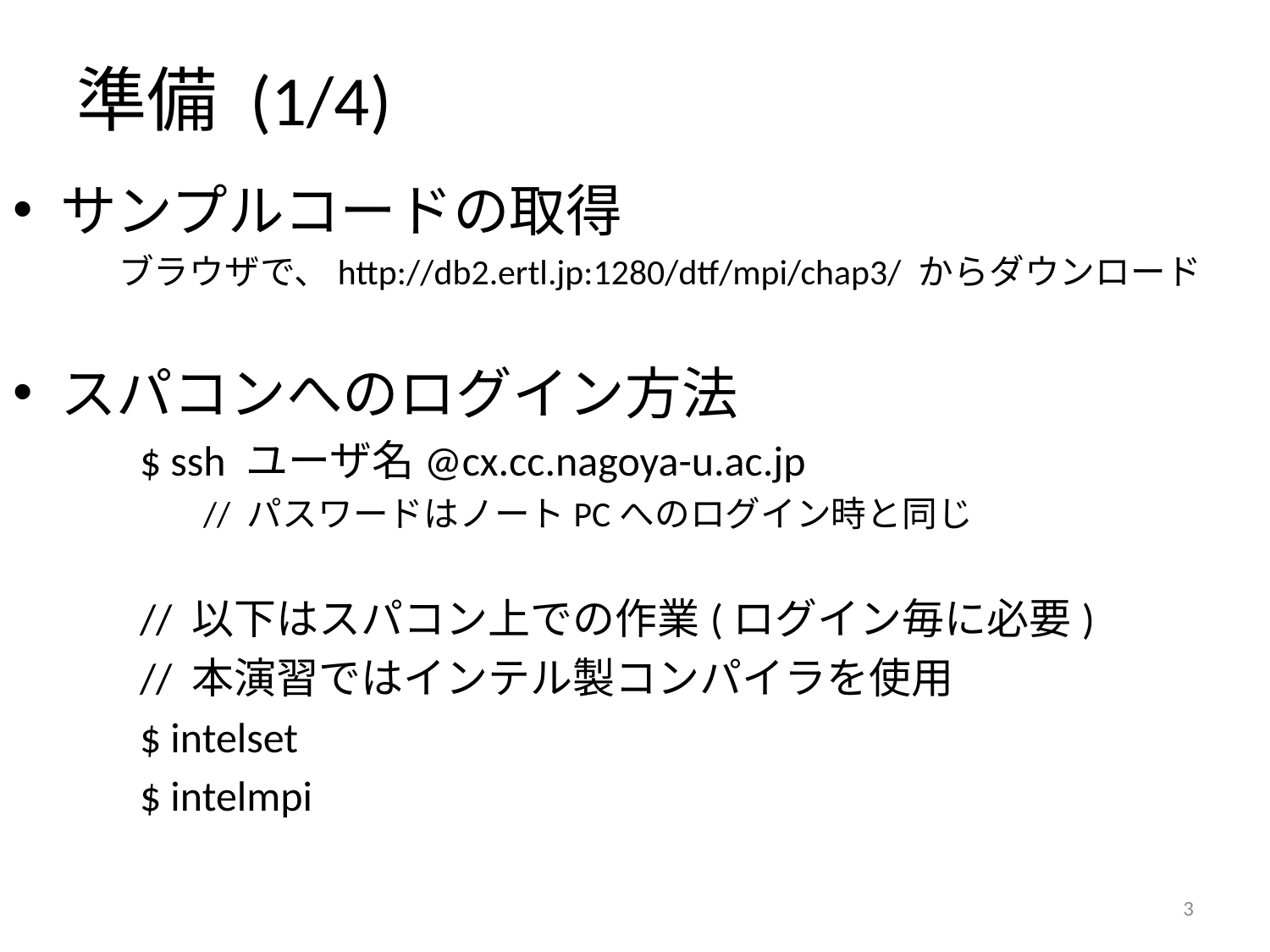

# 準備 (1/4)
サンプルコードの取得
　　　ブラウザで、http://db2.ertl.jp:1280/dtf/mpi/chap3/ からダウンロード

スパコンへのログイン方法
$ ssh ユーザ名@cx.cc.nagoya-u.ac.jp
// パスワードはノートPCへのログイン時と同じ

// 以下はスパコン上での作業(ログイン毎に必要)
// 本演習ではインテル製コンパイラを使用
$ intelset
$ intelmpi

3